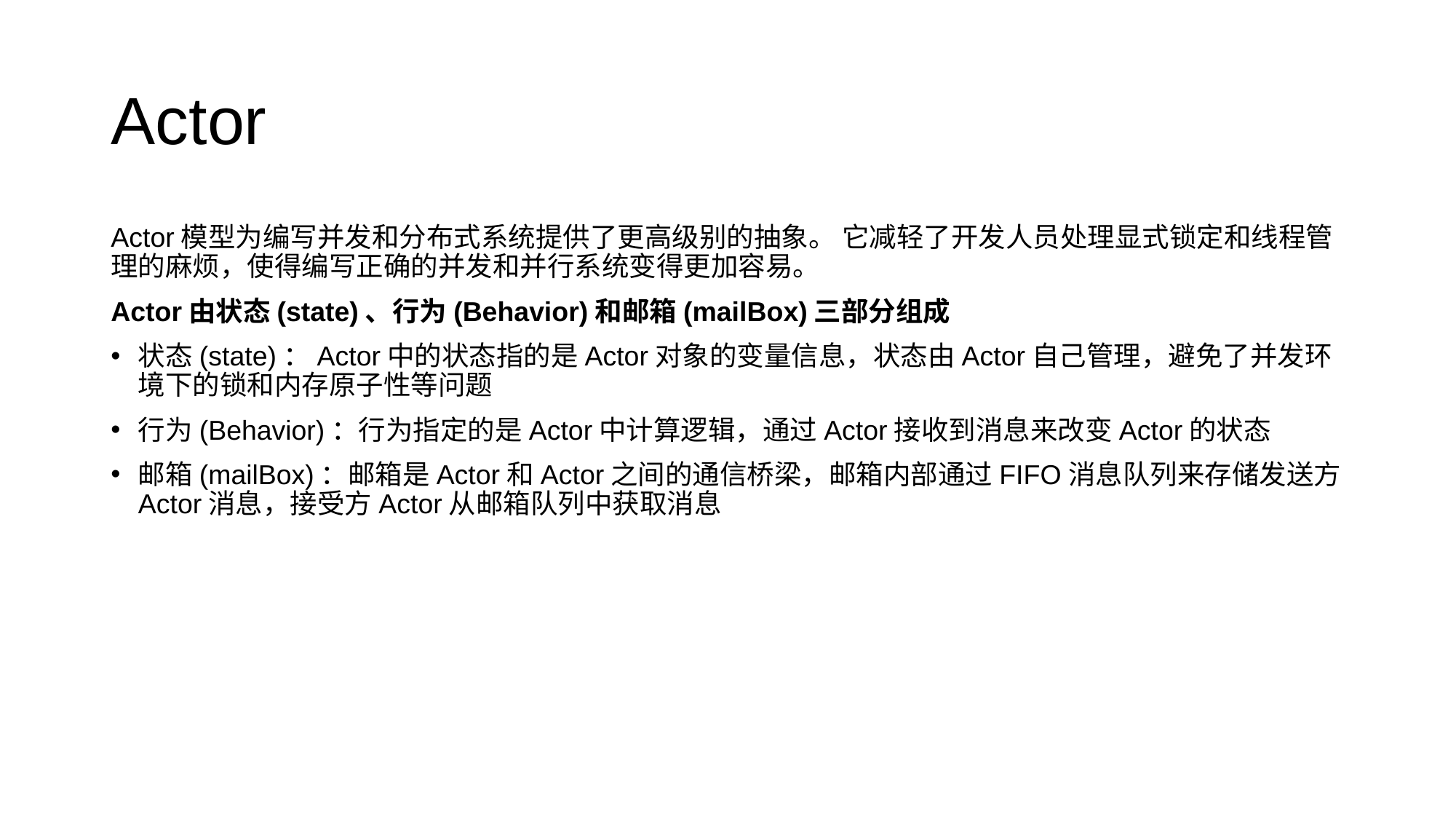

# Actor
Actor模型为编写并发和分布式系统提供了更高级别的抽象。 它减轻了开发人员处理显式锁定和线程管理的麻烦，使得编写正确的并发和并行系统变得更加容易。
Actor由状态(state)、行为(Behavior)和邮箱(mailBox)三部分组成
状态(state)：Actor中的状态指的是Actor对象的变量信息，状态由Actor自己管理，避免了并发环境下的锁和内存原子性等问题
行为(Behavior)：行为指定的是Actor中计算逻辑，通过Actor接收到消息来改变Actor的状态
邮箱(mailBox)：邮箱是Actor和Actor之间的通信桥梁，邮箱内部通过FIFO消息队列来存储发送方Actor消息，接受方Actor从邮箱队列中获取消息